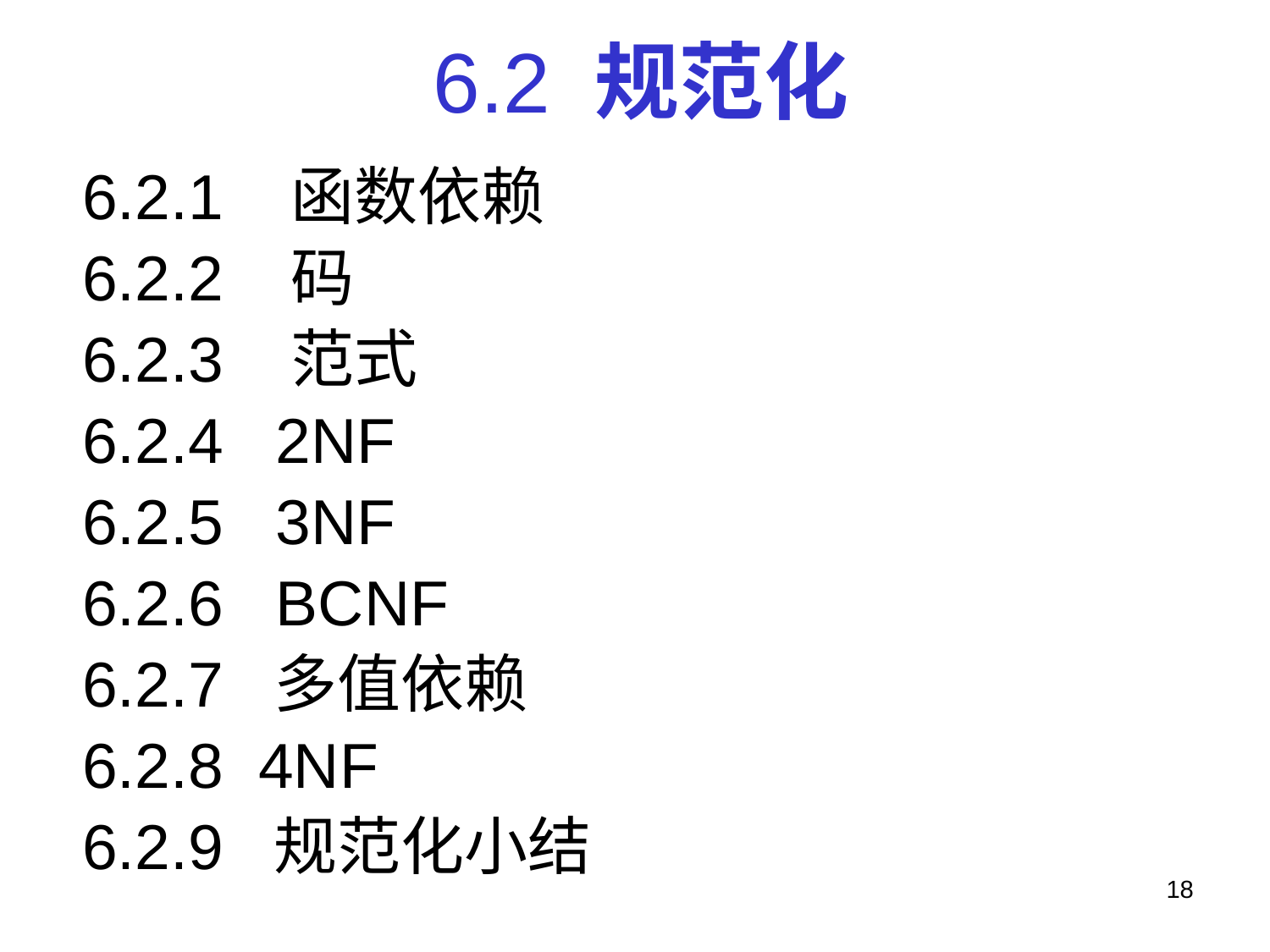

# 6.2 规范化
6.2.1   函数依赖
6.2.2   码
6.2.3   范式
6.2.4   2NF
6.2.5   3NF
6.2.6   BCNF
6.2.7  多值依赖
6.2.8  4NF
6.2.9  规范化小结
18